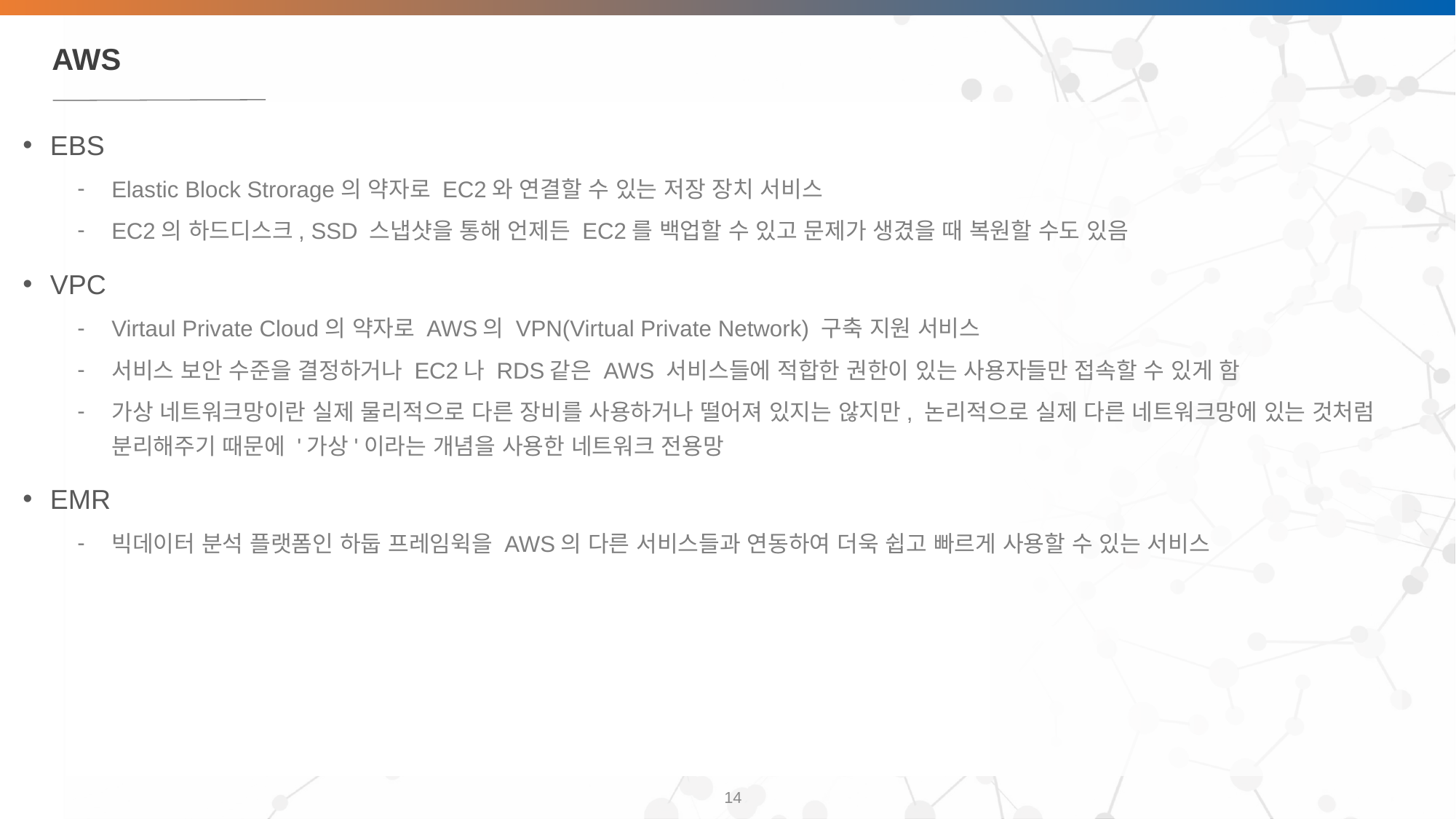

# AWS
EBS
Elastic Block Strorage의 약자로 EC2와 연결할 수 있는 저장 장치 서비스
EC2의 하드디스크, SSD 스냅샷을 통해 언제든 EC2를 백업할 수 있고 문제가 생겼을 때 복원할 수도 있음
VPC
Virtaul Private Cloud의 약자로 AWS의 VPN(Virtual Private Network) 구축 지원 서비스
서비스 보안 수준을 결정하거나 EC2나 RDS같은 AWS 서비스들에 적합한 권한이 있는 사용자들만 접속할 수 있게 함
가상 네트워크망이란 실제 물리적으로 다른 장비를 사용하거나 떨어져 있지는 않지만, 논리적으로 실제 다른 네트워크망에 있는 것처럼 분리해주기 때문에 '가상'이라는 개념을 사용한 네트워크 전용망
EMR
빅데이터 분석 플랫폼인 하둡 프레임윅을 AWS의 다른 서비스들과 연동하여 더욱 쉽고 빠르게 사용할 수 있는 서비스
14